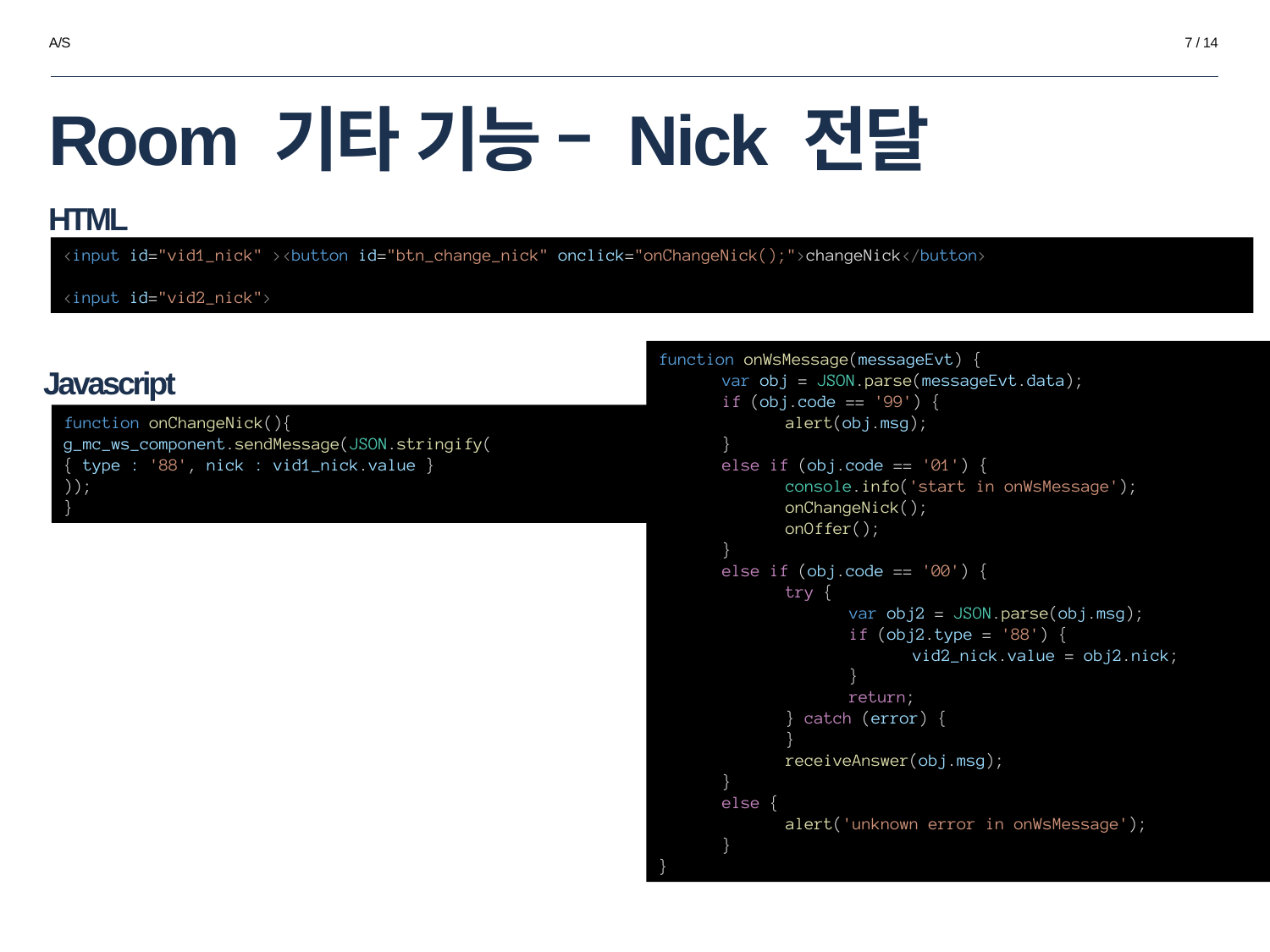

A/S
7 / 14
# Room 기타 기능 – Nick 전달
HTML
<input id="vid1_nick" ><button id="btn_change_nick" onclick="onChangeNick();">changeNick</button>

<input id="vid2_nick">
function onWsMessage(messageEvt) {
var obj = JSON.parse(messageEvt.data);
if (obj.code == '99') {
alert(obj.msg);
}
else if (obj.code == '01') {
console.info('start in onWsMessage');
onChangeNick();
onOffer();
}
else if (obj.code == '00') {
try {
var obj2 = JSON.parse(obj.msg);
if (obj2.type = '88') {
vid2_nick.value = obj2.nick;
}
return;
} catch (error) {
}
receiveAnswer(obj.msg);
}
else {
alert('unknown error in onWsMessage');
}
}
Javascript
function onChangeNick(){
g_mc_ws_component.sendMessage(JSON.stringify(
{ type : '88', nick : vid1_nick.value }
));
}